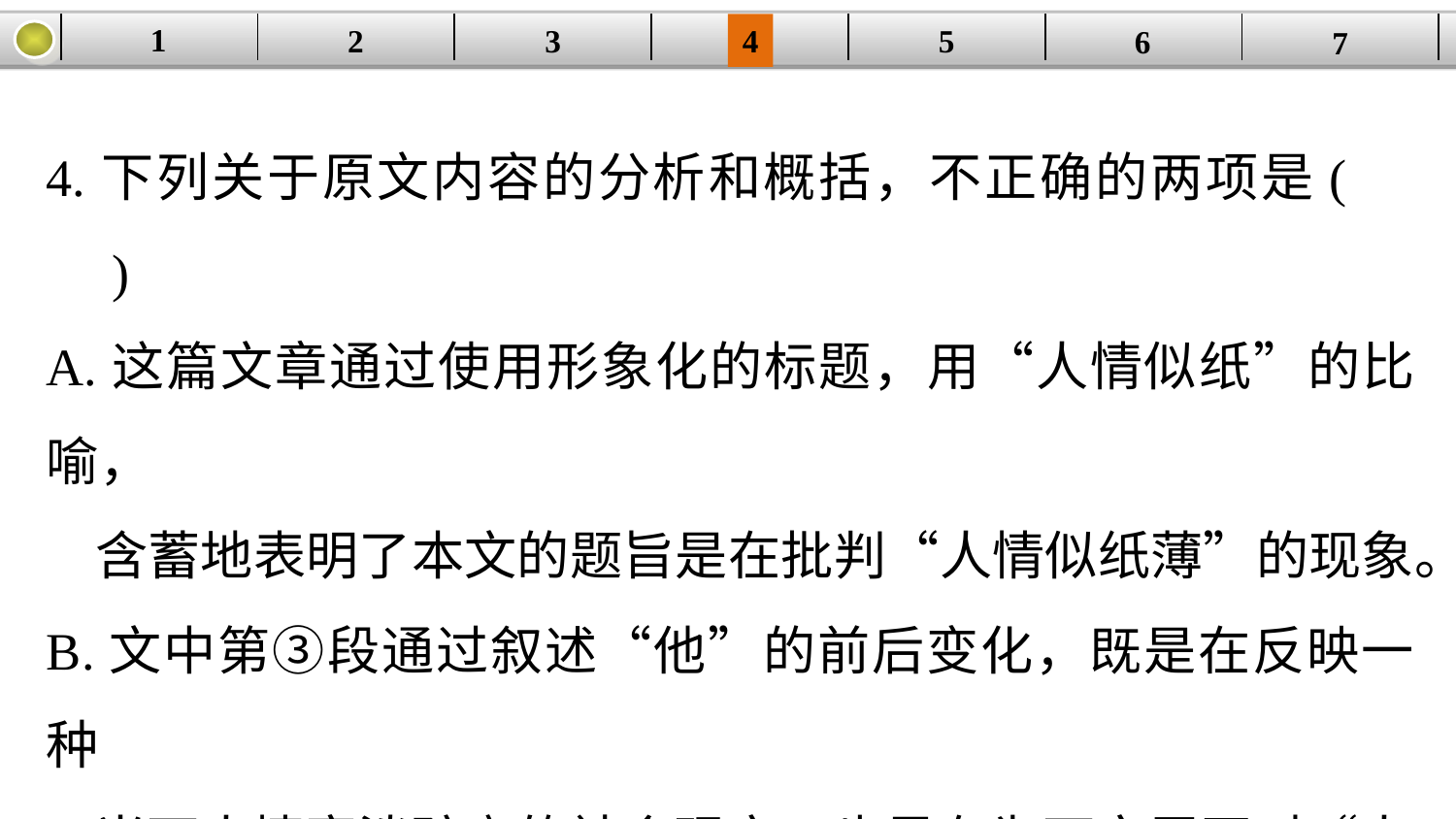

1
5
3
2
|  |  |  |  |  |  |  |
| --- | --- | --- | --- | --- | --- | --- |
4
6
7

4.下列关于原文内容的分析和概括，不正确的两项是(　　)
A.这篇文章通过使用形象化的标题，用“人情似纸”的比喻，
   含蓄地表明了本文的题旨是在批判“人情似纸薄”的现象。
B.文中第③段通过叙述“他”的前后变化，既是在反映一种
   当下人情寡淡疏离的社会现实，也是在为下文展开对“人
   情似纸”的思考和议论进行过渡。